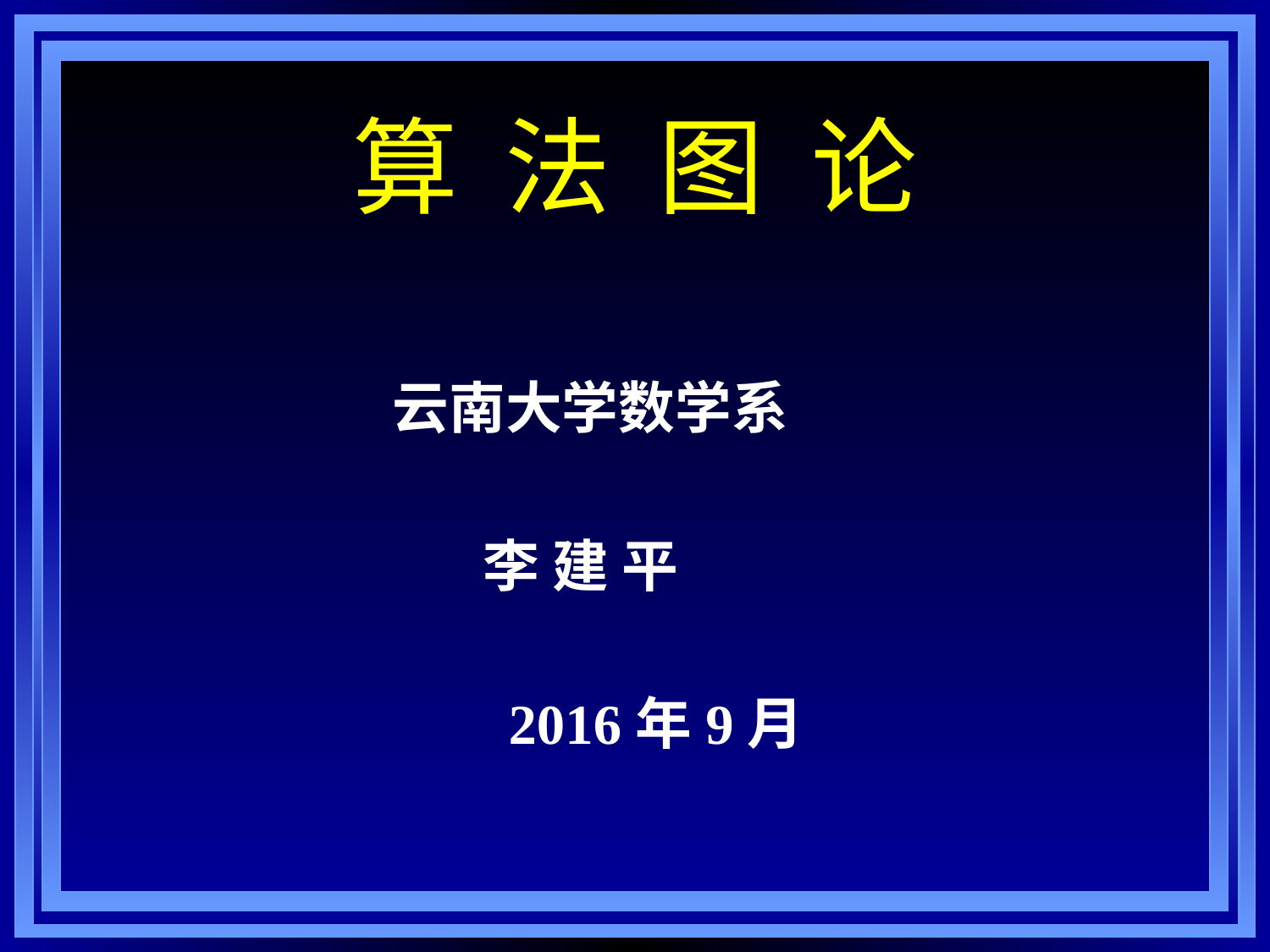

# 算  法  图  论
                     云南大学数学系

                            李 建 平

   2016年9月